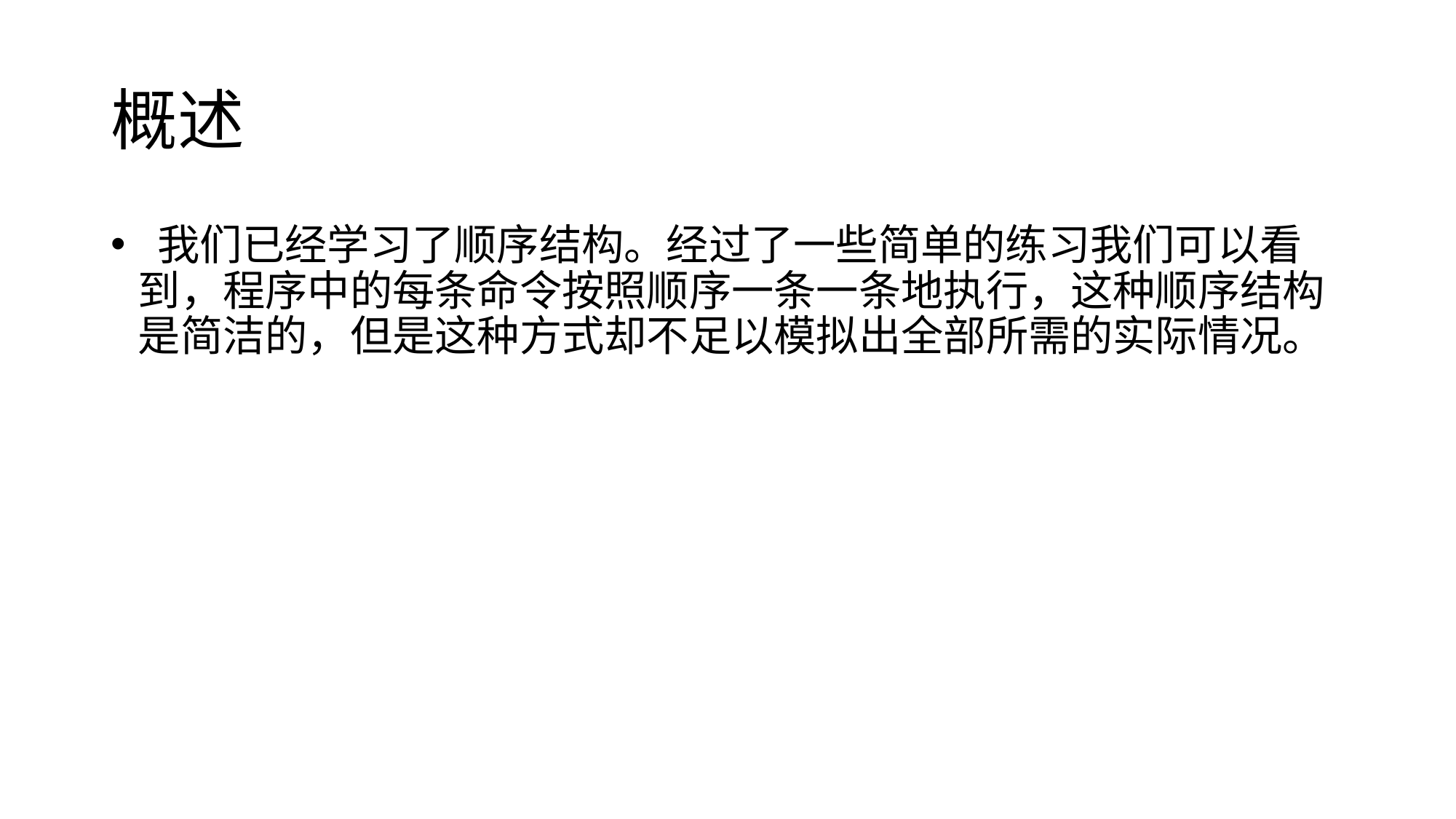

# 概述
 我们已经学习了顺序结构。经过了一些简单的练习我们可以看到，程序中的每条命令按照顺序一条一条地执行，这种顺序结构是简洁的，但是这种方式却不足以模拟出全部所需的实际情况。